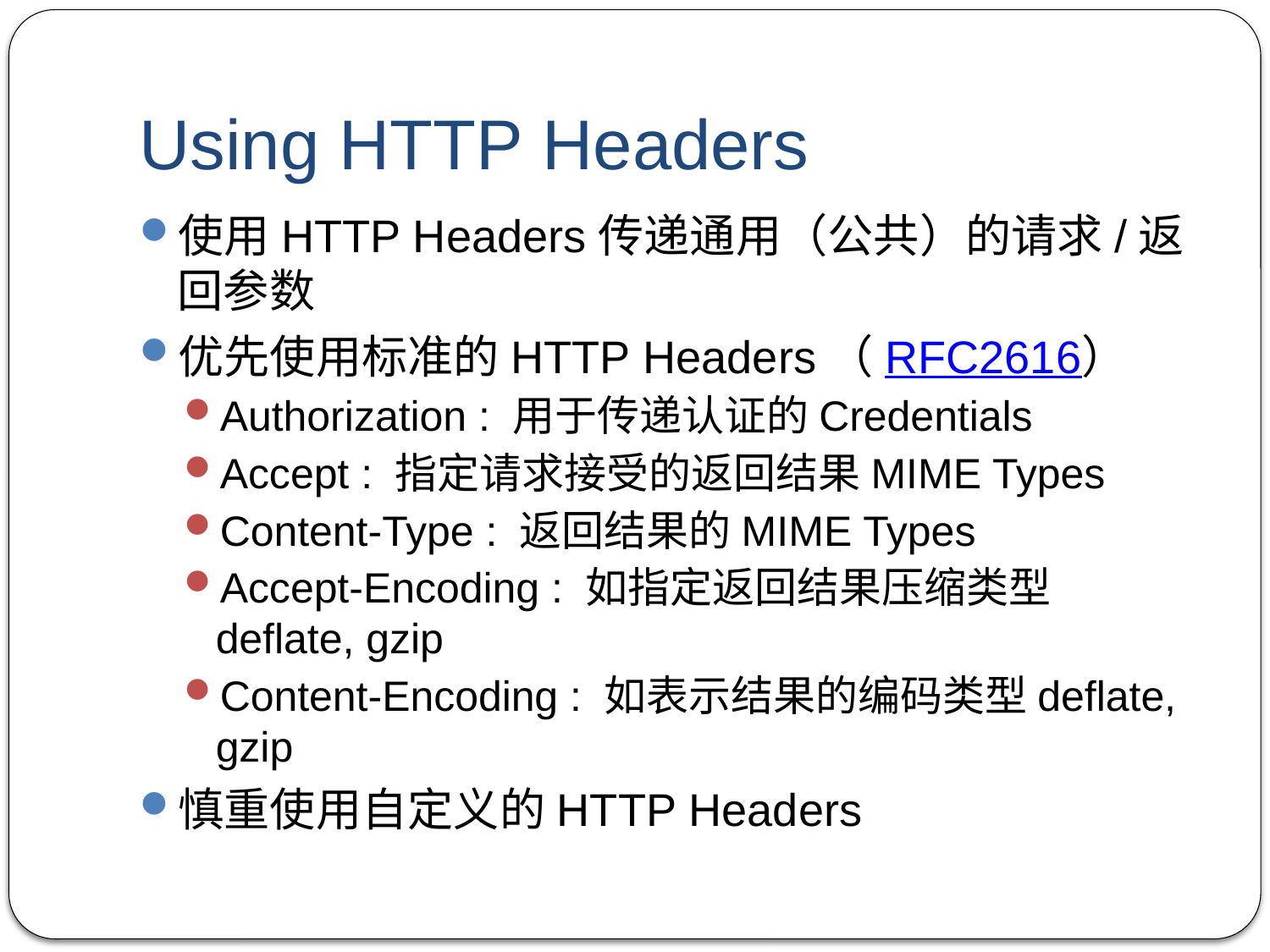

# Using HTTP Headers
使用HTTP Headers传递通用（公共）的请求/返回参数
优先使用标准的HTTP Headers（RFC2616）
Authorization : 用于传递认证的Credentials
Accept : 指定请求接受的返回结果MIME Types
Content-Type : 返回结果的MIME Types
Accept-Encoding : 如指定返回结果压缩类型deflate, gzip
Content-Encoding : 如表示结果的编码类型deflate, gzip
慎重使用自定义的HTTP Headers